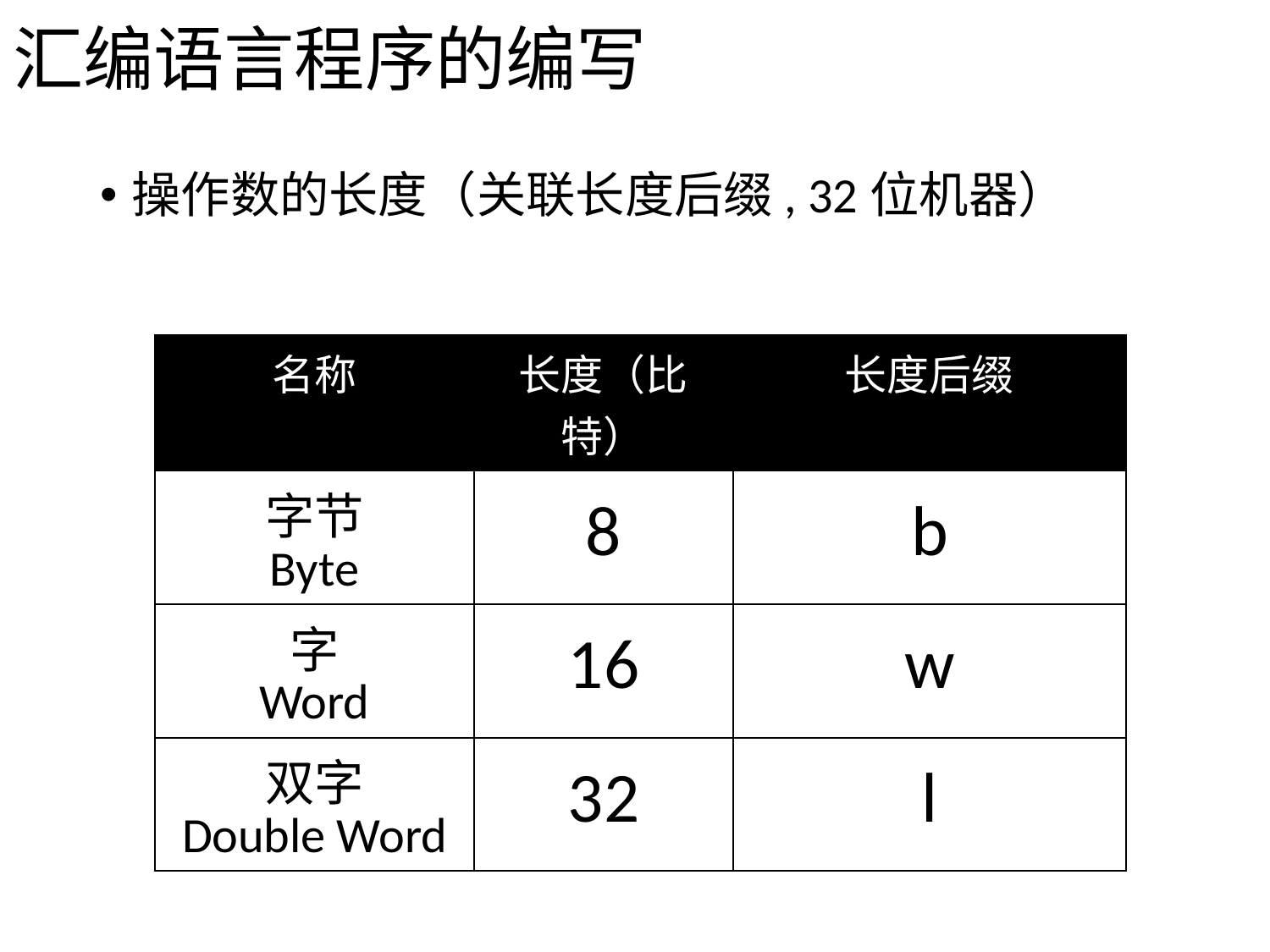

# 汇编语言程序的编写
操作数的长度（关联长度后缀, 32位机器）
| 名称 | 长度（比特） | 长度后缀 |
| --- | --- | --- |
| 字节 Byte | 8 | b |
| 字 Word | 16 | w |
| 双字 Double Word | 32 | l |